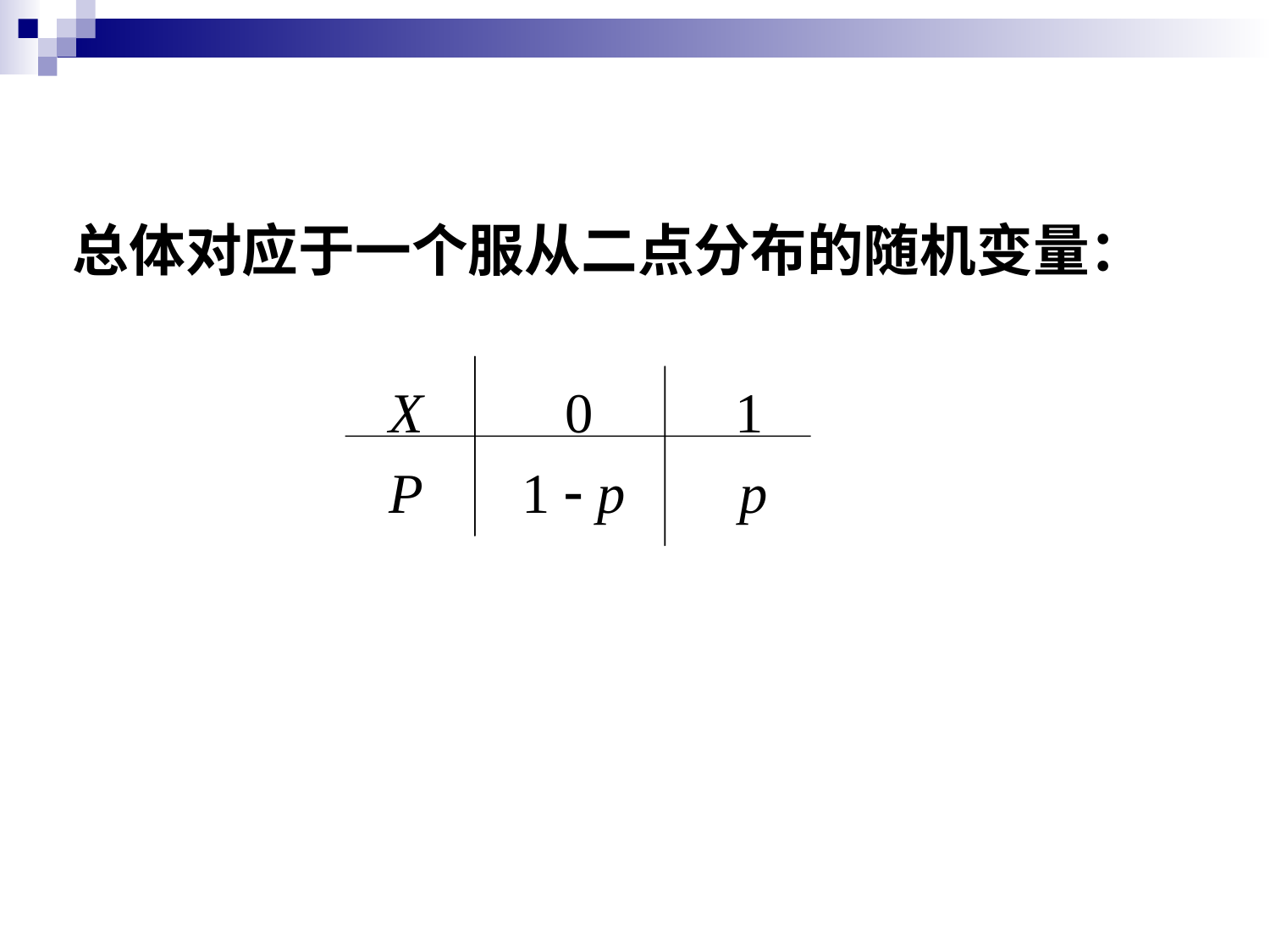

总体对应于一个服从二点分布的随机变量：
X          0          1
P       1 − p        p